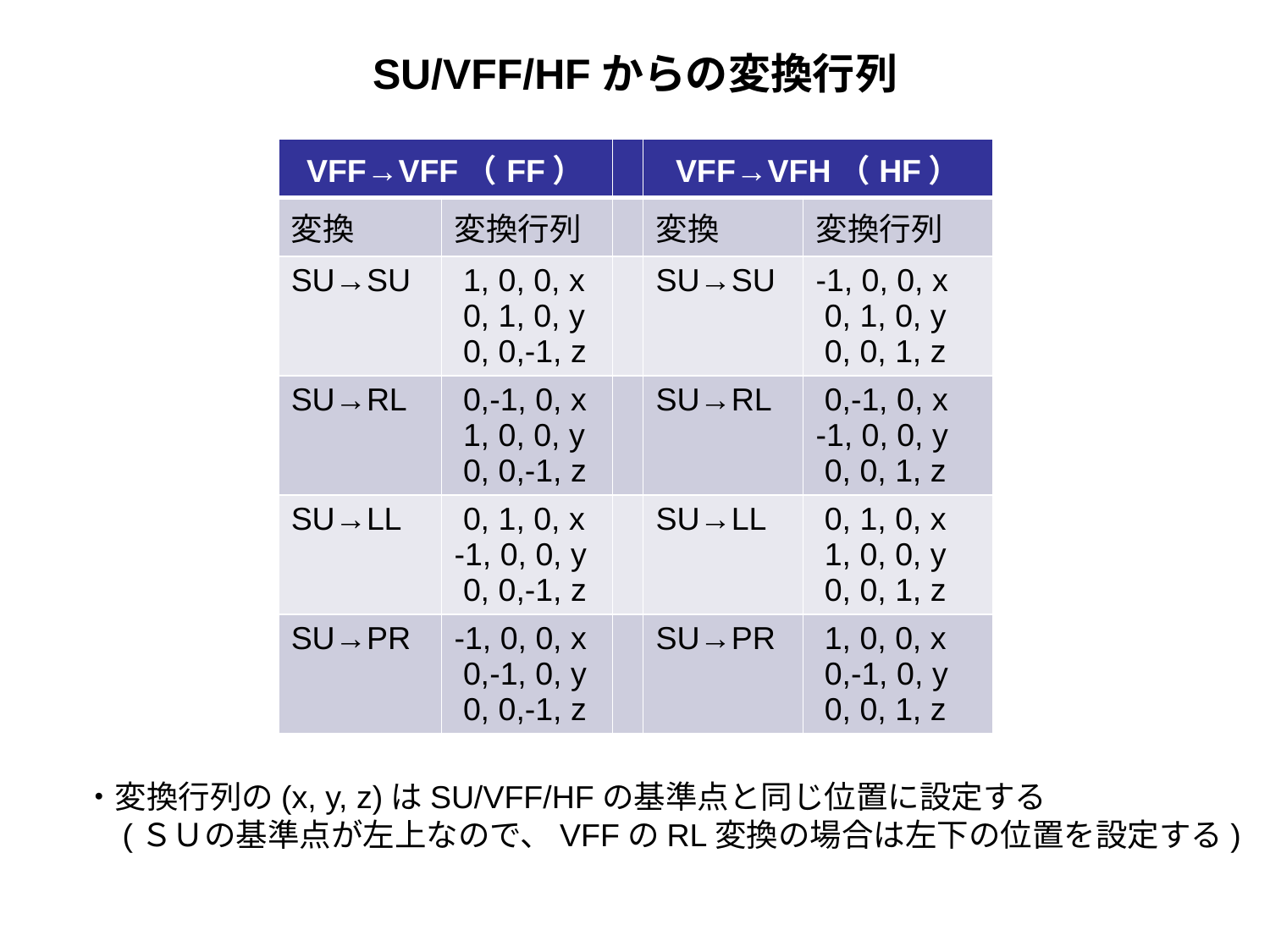

SU/VFF/HFからの変換行列

| VFF→VFF（FF） |  |  | VFF→VFH（HF） |  |
| --- | --- | --- | --- | --- |
| 変換 | 変換行列 |  | 変換 | 変換行列 |
| SU→SU | 1, 0, 0, x 0, 1, 0, y 0, 0,-1, z |  | SU→SU | -1, 0, 0, x 0, 1, 0, y 0, 0, 1, z |
| SU→RL | 0,-1, 0, x 1, 0, 0, y 0, 0,-1, z |  | SU→RL | 0,-1, 0, x -1, 0, 0, y 0, 0, 1, z |
| SU→LL | 0, 1, 0, x -1, 0, 0, y 0, 0,-1, z |  | SU→LL | 0, 1, 0, x 1, 0, 0, y 0, 0, 1, z |
| SU→PR | -1, 0, 0, x 0,-1, 0, y 0, 0,-1, z |  | SU→PR | 1, 0, 0, x 0,-1, 0, y 0, 0, 1, z |
・変換行列の(x, y, z)はSU/VFF/HFの基準点と同じ位置に設定する
　(ＳＵの基準点が左上なので、VFFのRL変換の場合は左下の位置を設定する)